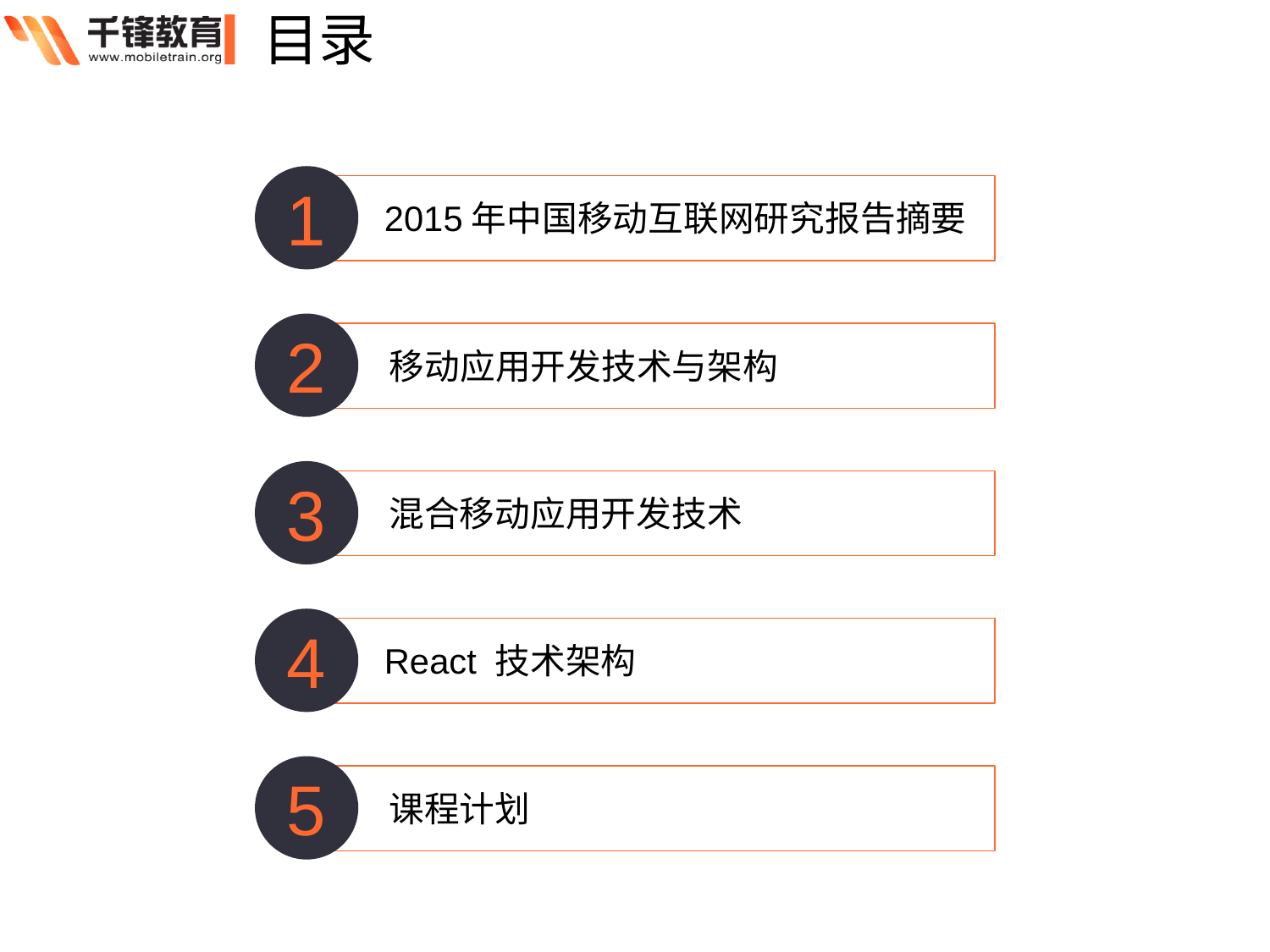

目录
1
  2015年中国移动互联网研究报告摘要
2
  移动应用开发技术与架构
3
  混合移动应用开发技术
4
  React 技术架构
5
  课程计划